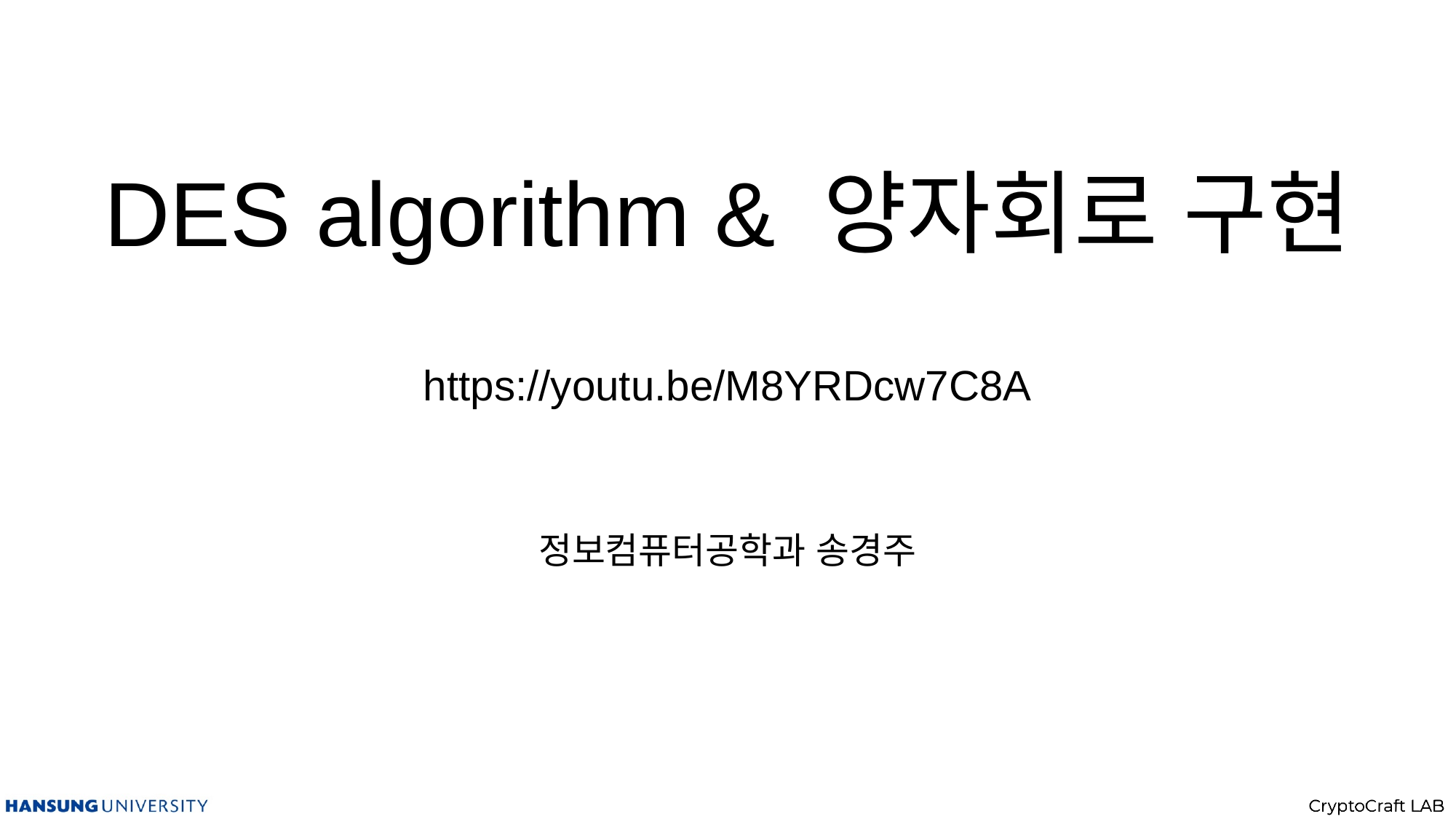

# DES algorithm & 양자회로 구현 https://youtu.be/M8YRDcw7C8A
정보컴퓨터공학과 송경주